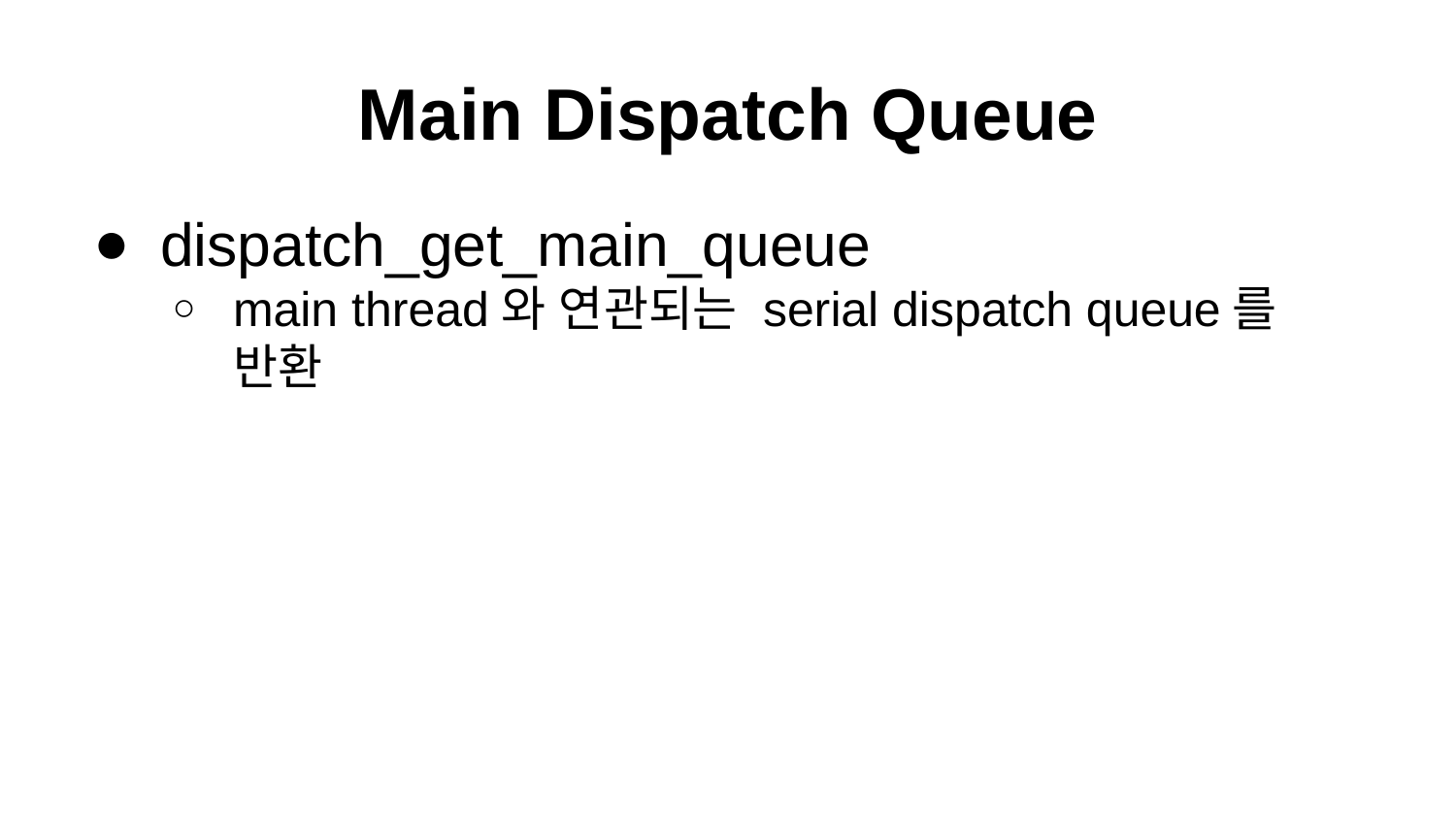

# Main Dispatch Queue
dispatch_get_main_queue
main thread와 연관되는 serial dispatch queue를 반환